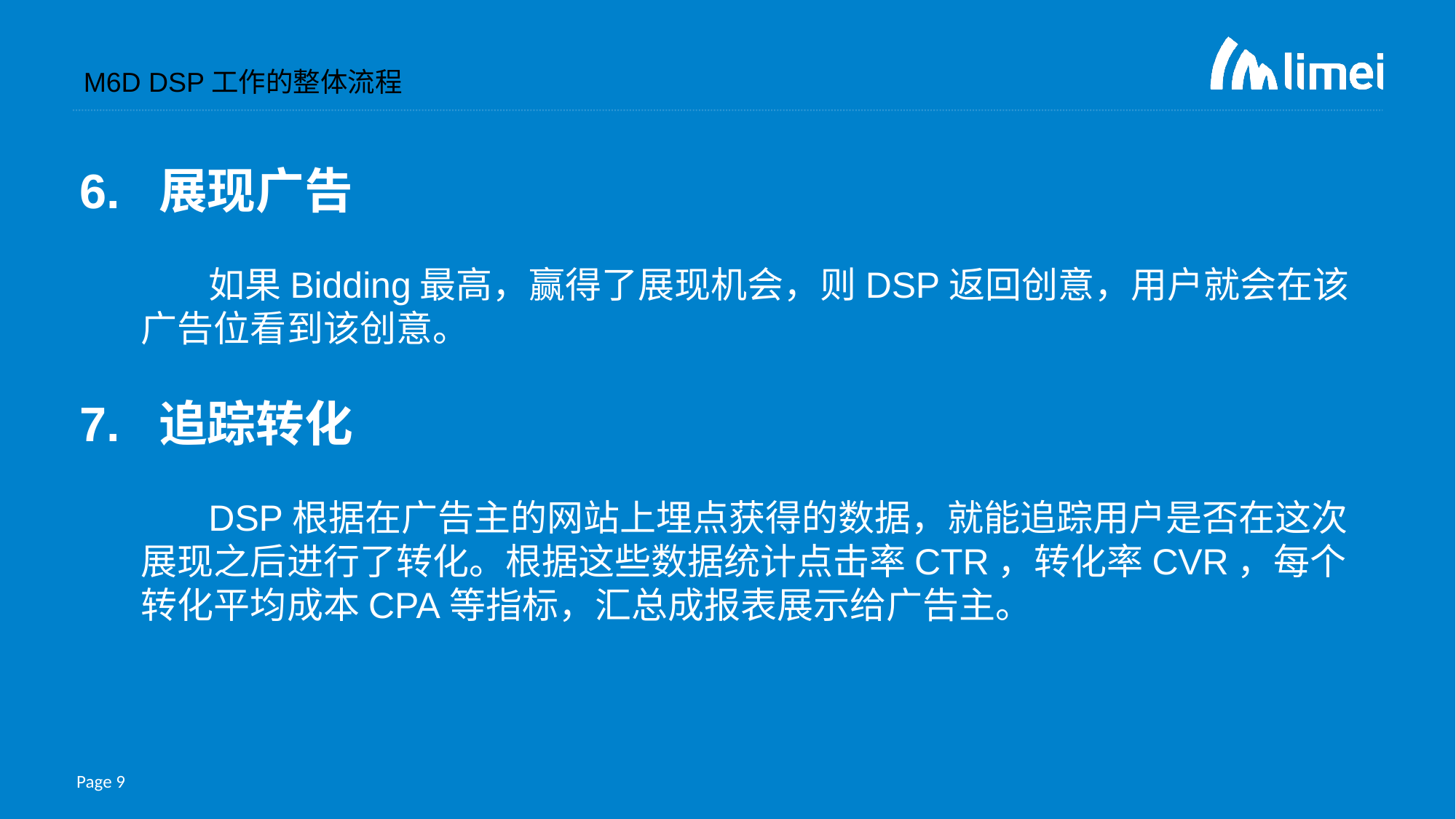

M6D DSP工作的整体流程

6.  展现广告

如果Bidding最高，赢得了展现机会，则DSP返回创意，用户就会在该广告位看到该创意。

7.  追踪转化

DSP根据在广告主的网站上埋点获得的数据，就能追踪用户是否在这次展现之后进行了转化。根据这些数据统计点击率CTR，转化率CVR，每个转化平均成本CPA等指标，汇总成报表展示给广告主。

Page 9